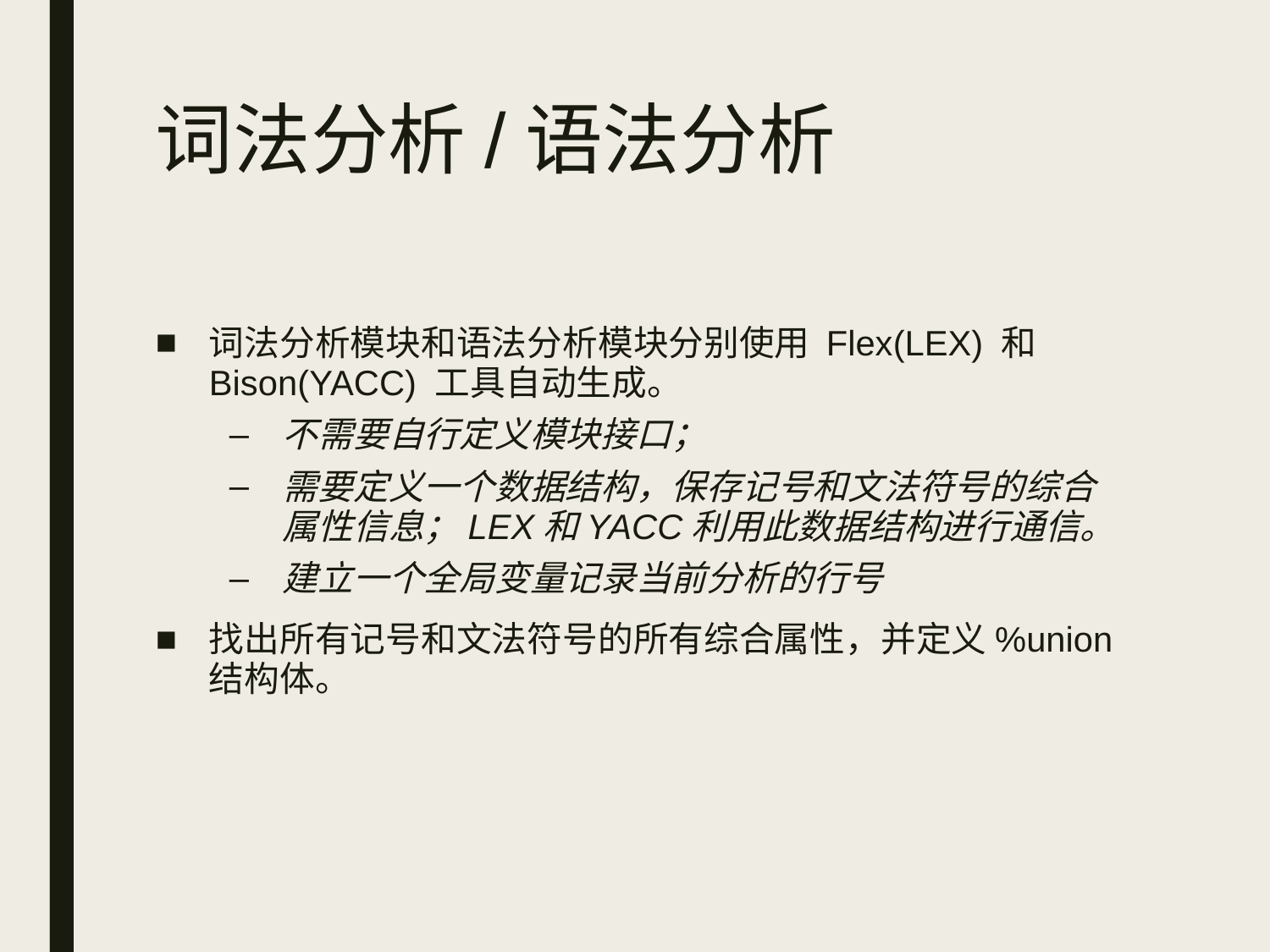

# 词法分析/语法分析
词法分析模块和语法分析模块分别使用 Flex(LEX) 和 Bison(YACC) 工具自动生成。
不需要自行定义模块接口；
需要定义一个数据结构，保存记号和文法符号的综合属性信息；LEX和YACC利用此数据结构进行通信。
建立一个全局变量记录当前分析的行号
找出所有记号和文法符号的所有综合属性，并定义%union结构体。